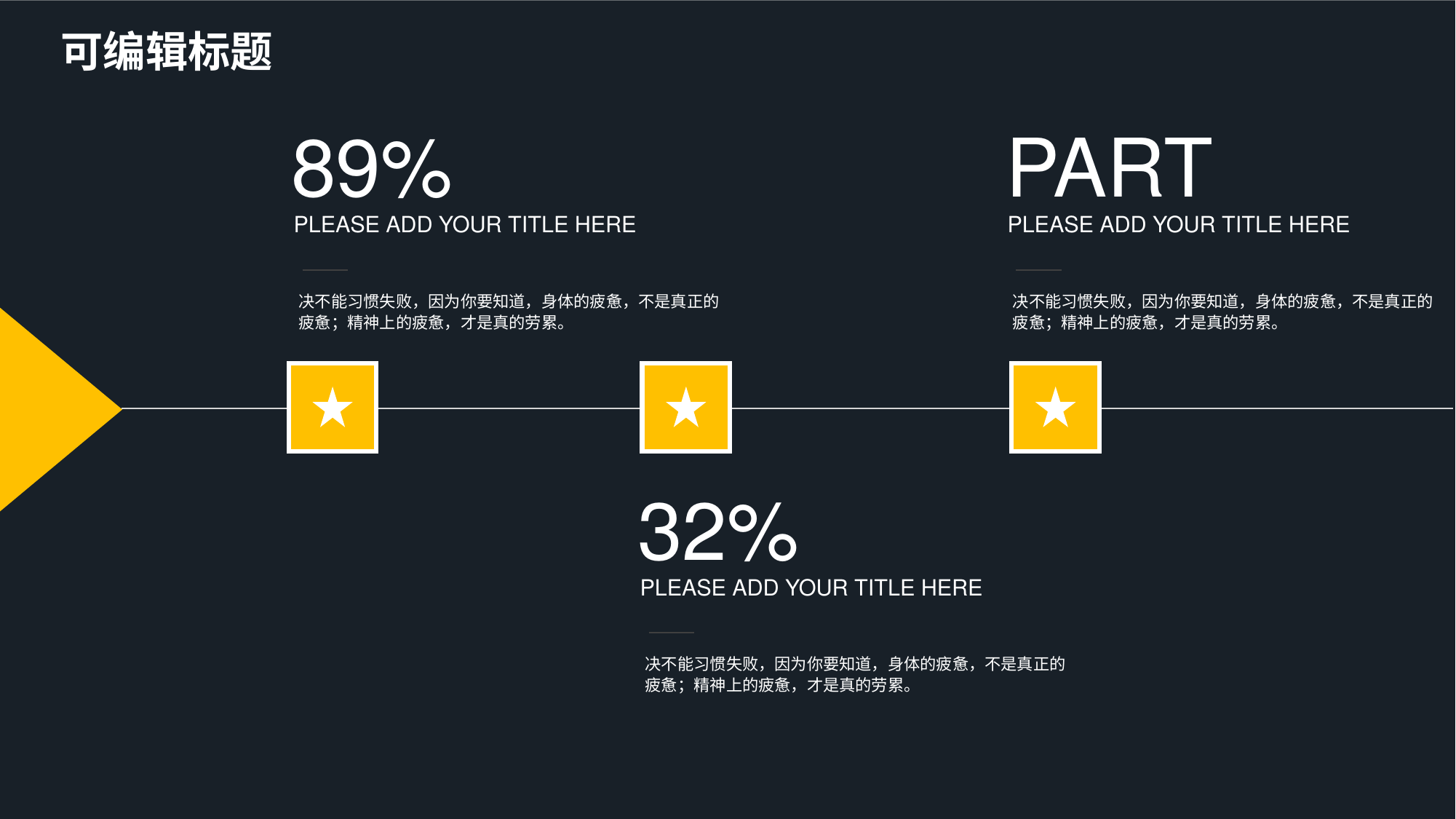

可编辑标题
89%
PLEASE ADD YOUR TITLE HERE

决不能习惯失败，因为你要知道，身体的疲惫，不是真正的疲惫；精神上的疲惫，才是真的劳累。
PART
PLEASE ADD YOUR TITLE HERE

决不能习惯失败，因为你要知道，身体的疲惫，不是真正的疲惫；精神上的疲惫，才是真的劳累。

32%
PLEASE ADD YOUR TITLE HERE

决不能习惯失败，因为你要知道，身体的疲惫，不是真正的疲惫；精神上的疲惫，才是真的劳累。